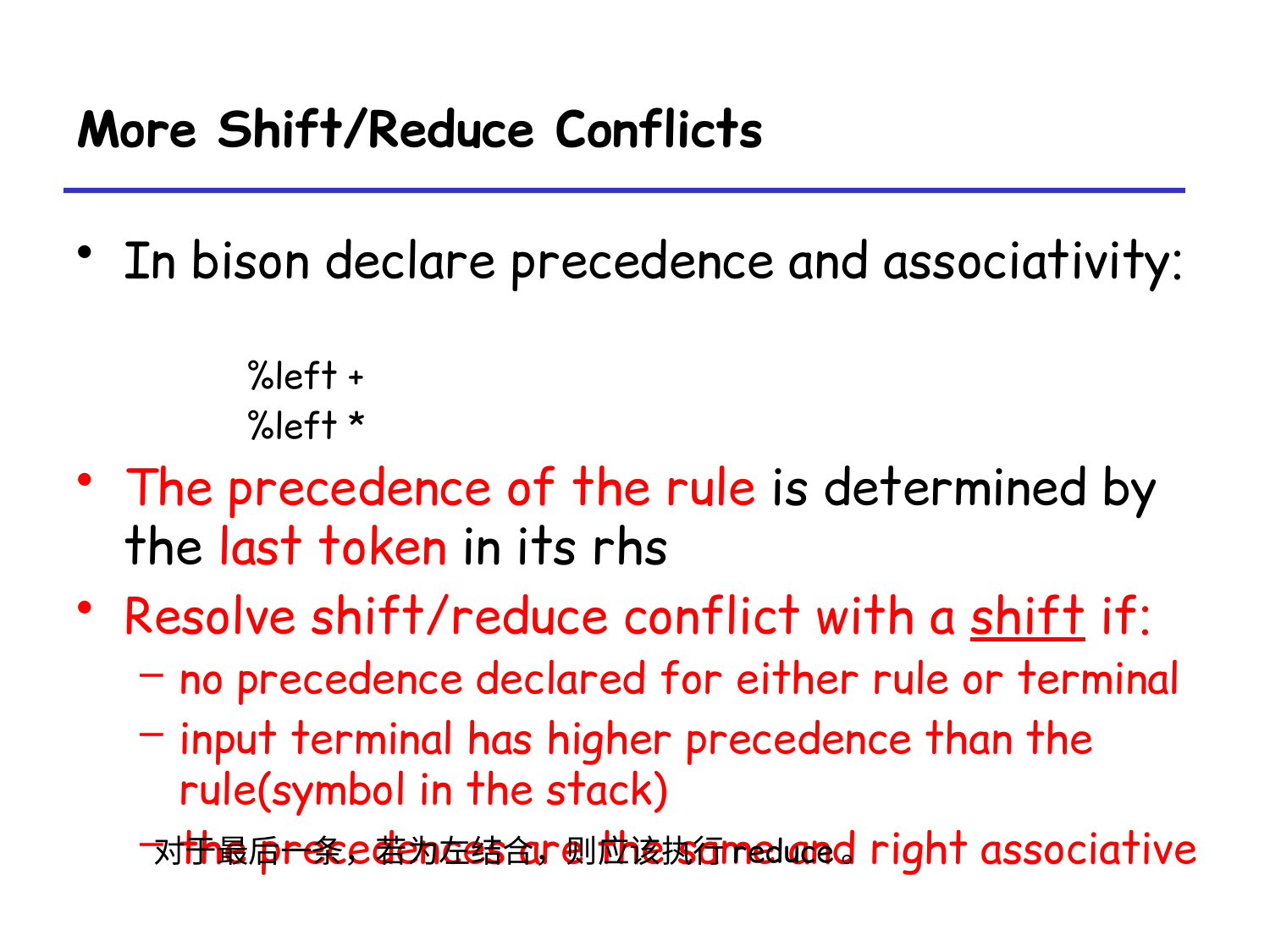

# More Shift/Reduce Conflicts
In bison declare precedence and associativity:
                %left +
                %left *
The precedence of the rule is determined by the last token in its rhs
Resolve shift/reduce conflict with a shift if:
no precedence declared for either rule or terminal
input terminal has higher precedence than the rule(symbol in the stack)
the precedences are the same and right associative
对于最后一条，若为左结合，则应该执行reduce。
67